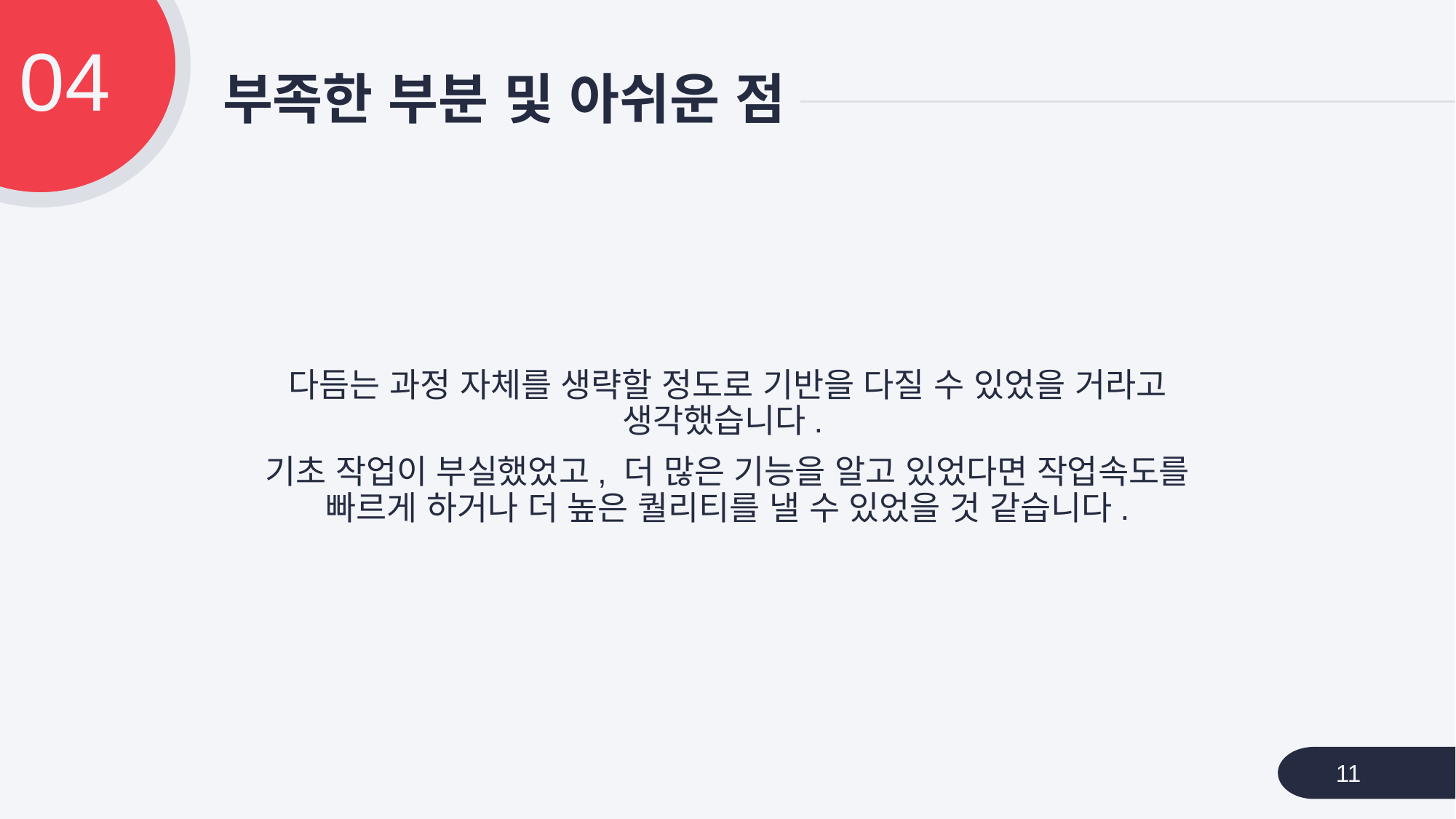

04
# 부족한 부분 및 아쉬운 점
다듬는 과정 자체를 생략할 정도로 기반을 다질 수 있었을 거라고 생각했습니다.
기초 작업이 부실했었고, 더 많은 기능을 알고 있었다면 작업속도를 빠르게 하거나 더 높은 퀄리티를 낼 수 있었을 것 같습니다.
11